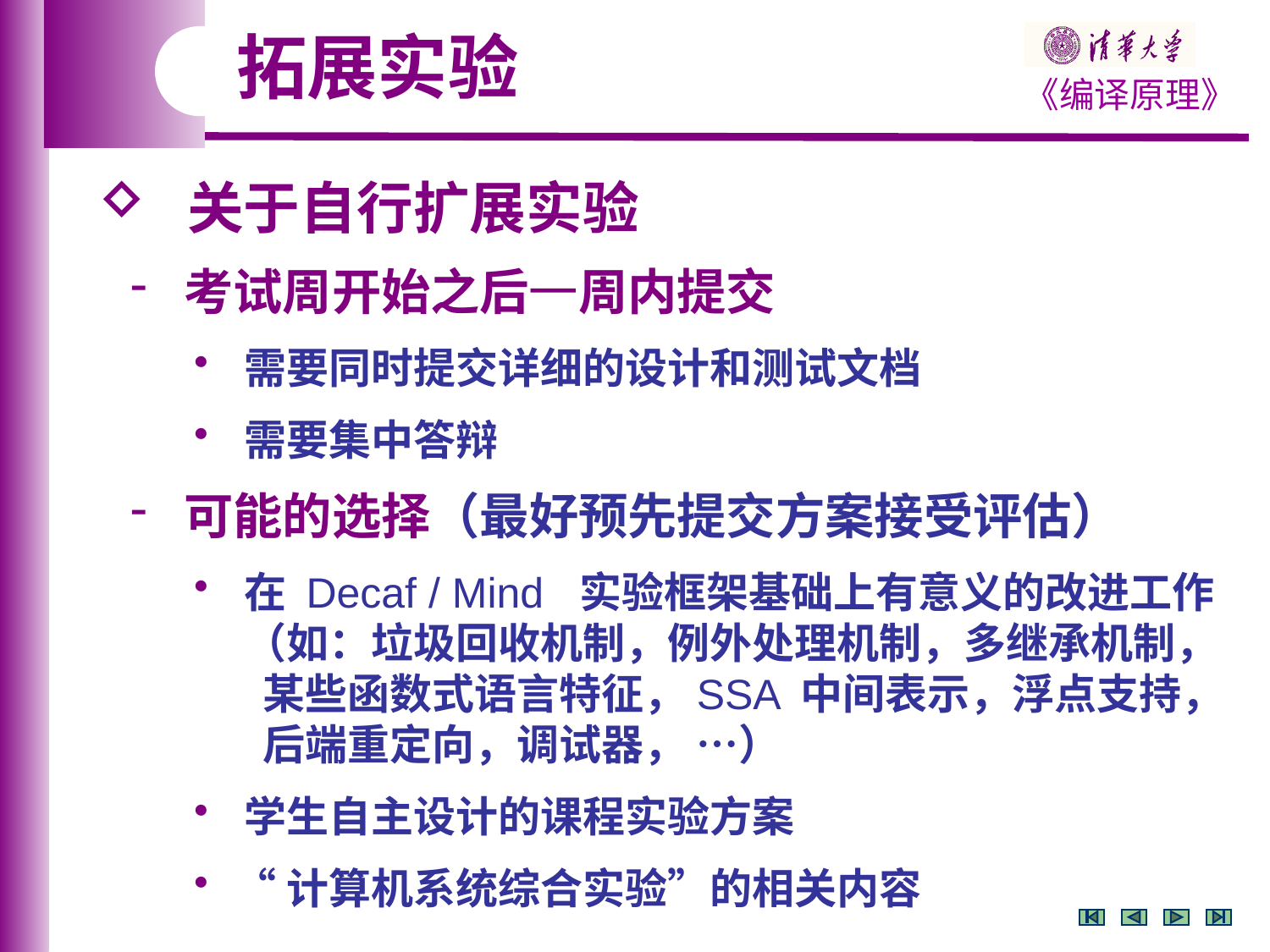

拓展实验
  关于自行扩展实验

 考试周开始之后一周内提交

 需要同时提交详细的设计和测试文档

 需要集中答辩

 可能的选择（最好预先提交方案接受评估）

 在 Decaf / Mind 实验框架基础上有意义的改进工作
 （如：垃圾回收机制，例外处理机制，多继承机制，
   某些函数式语言特征，SSA 中间表示，浮点支持，
   后端重定向，调试器， …）

 学生自主设计的课程实验方案

 “计算机系统综合实验”的相关内容